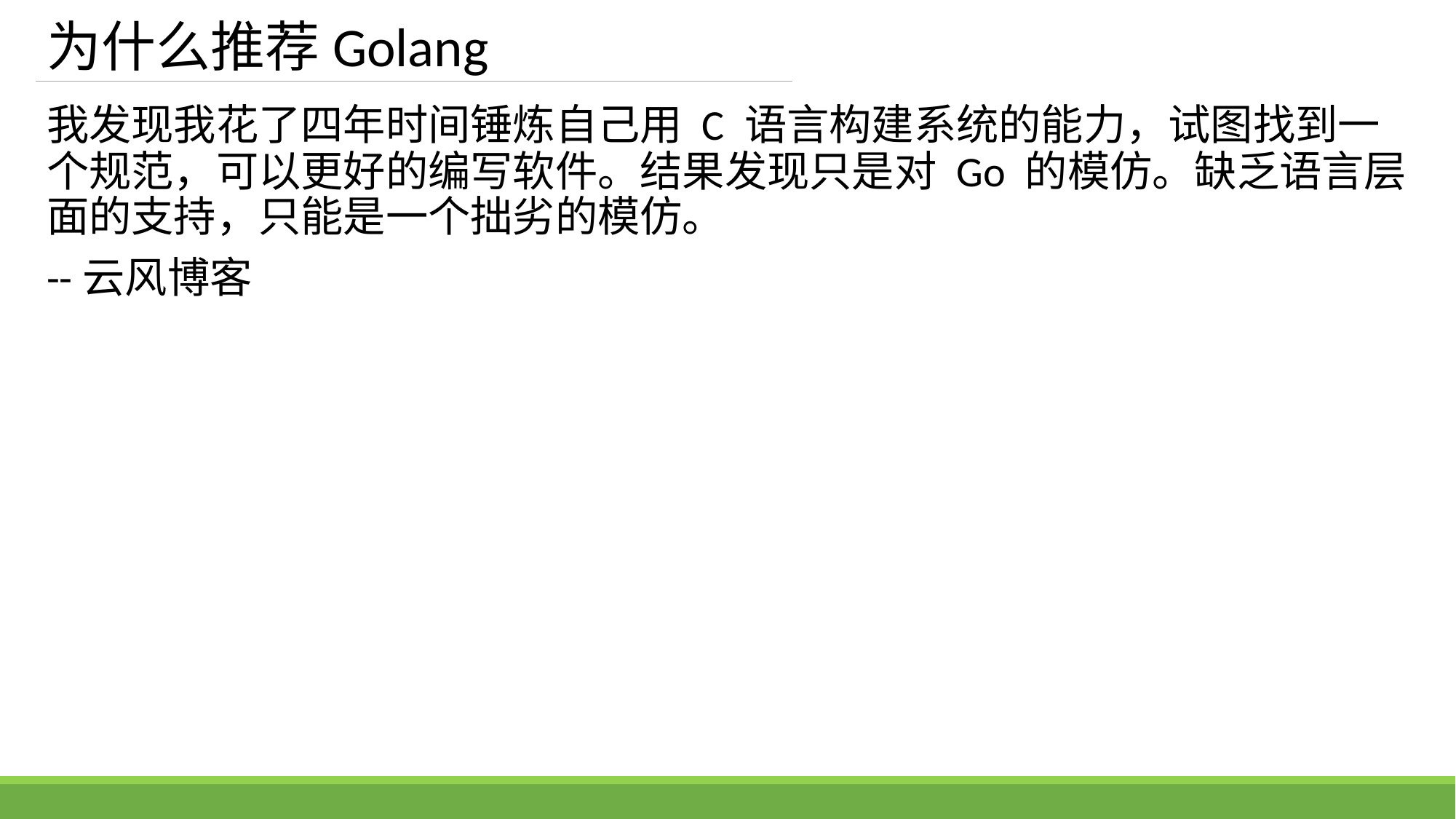

# 为什么推荐Golang
我发现我花了四年时间锤炼自己用 C 语言构建系统的能力，试图找到一个规范，可以更好的编写软件。结果发现只是对 Go 的模仿。缺乏语言层面的支持，只能是一个拙劣的模仿。
--云风博客